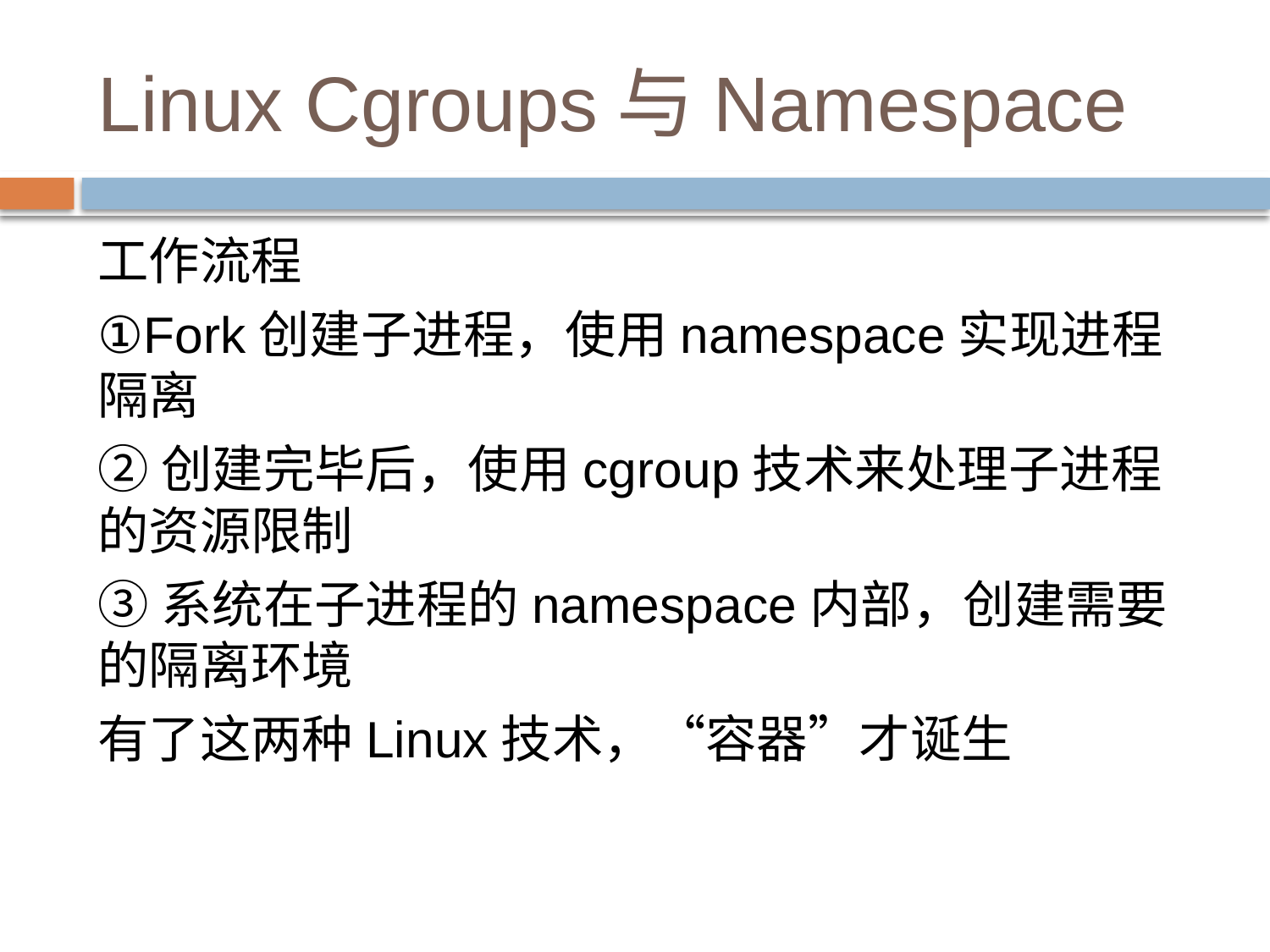

# Linux Cgroups与Namespace
工作流程
①Fork创建子进程，使用namespace实现进程隔离
②创建完毕后，使用cgroup技术来处理子进程的资源限制
③系统在子进程的namespace内部，创建需要的隔离环境
有了这两种Linux技术，“容器”才诞生